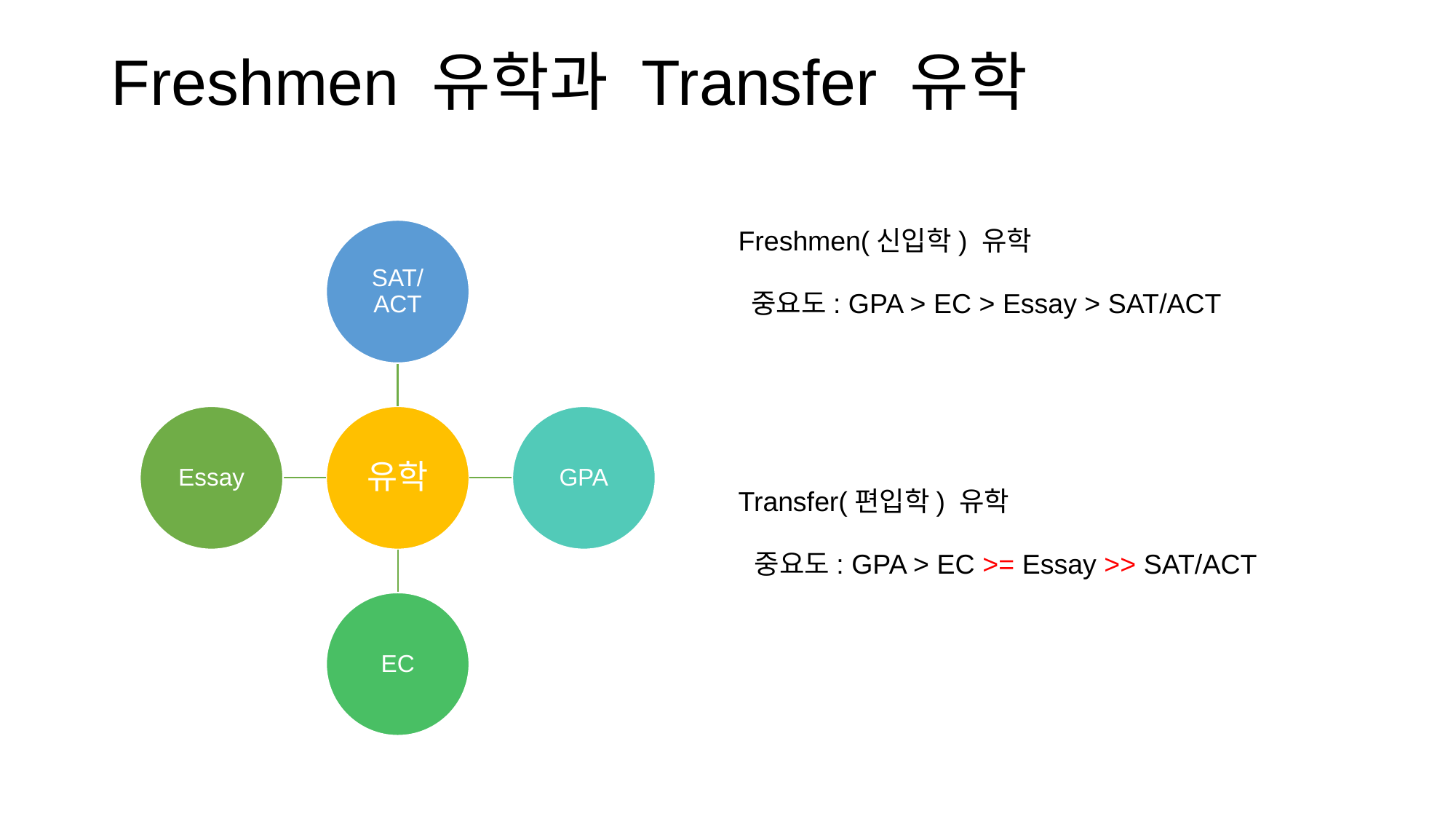

# Freshmen 유학과 Transfer 유학
유학

SAT/ACT

GPA

EC

Essay
Freshmen(신입학) 유학
중요도: GPA > EC > Essay > SAT/ACT
Transfer(편입학) 유학
중요도: GPA > EC >= Essay >> SAT/ACT